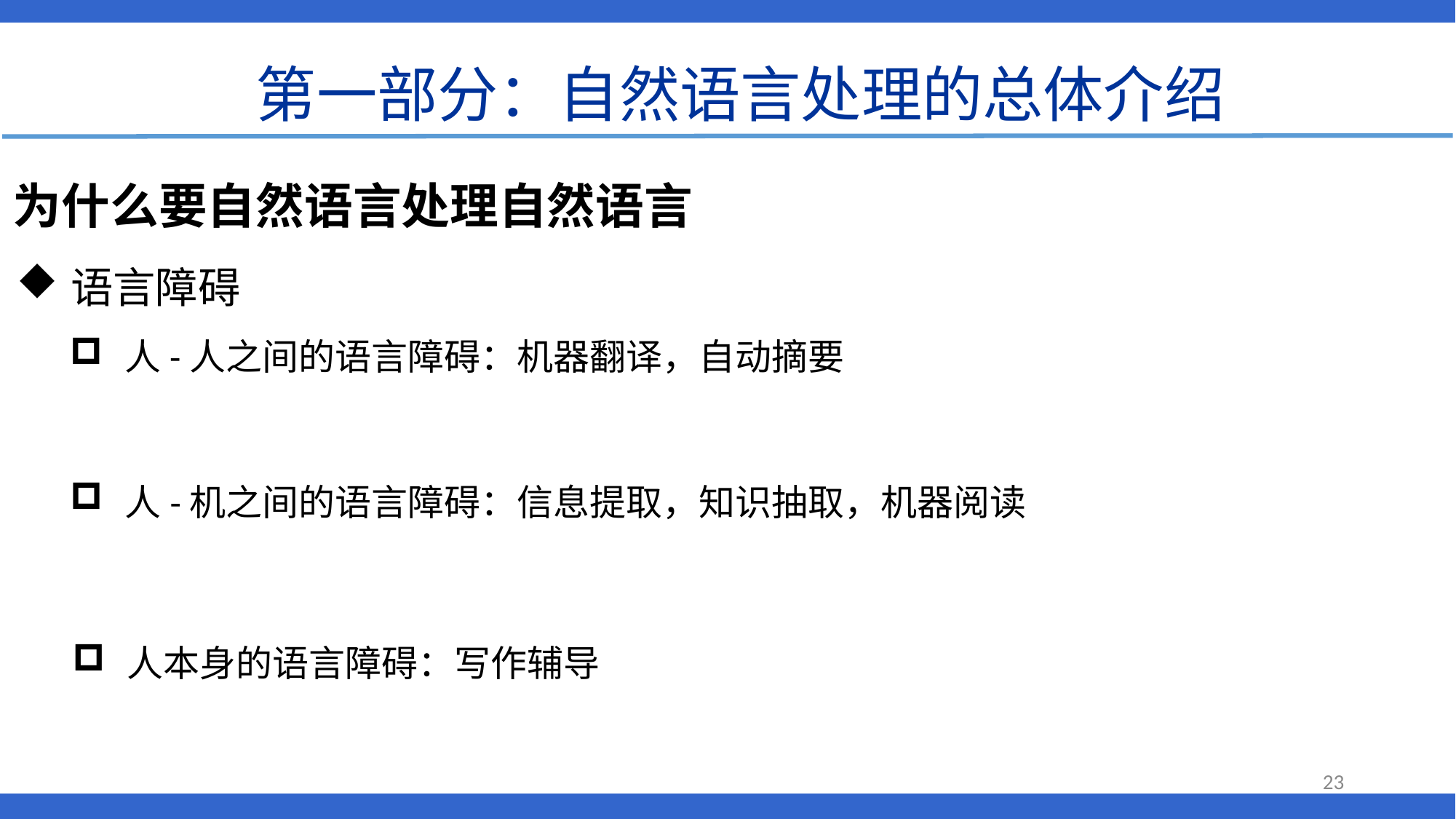

第一部分：自然语言处理的总体介绍
为什么要自然语言处理自然语言
语言障碍
人-人之间的语言障碍：机器翻译，自动摘要
人-机之间的语言障碍：信息提取，知识抽取，机器阅读
人本身的语言障碍：写作辅导
23